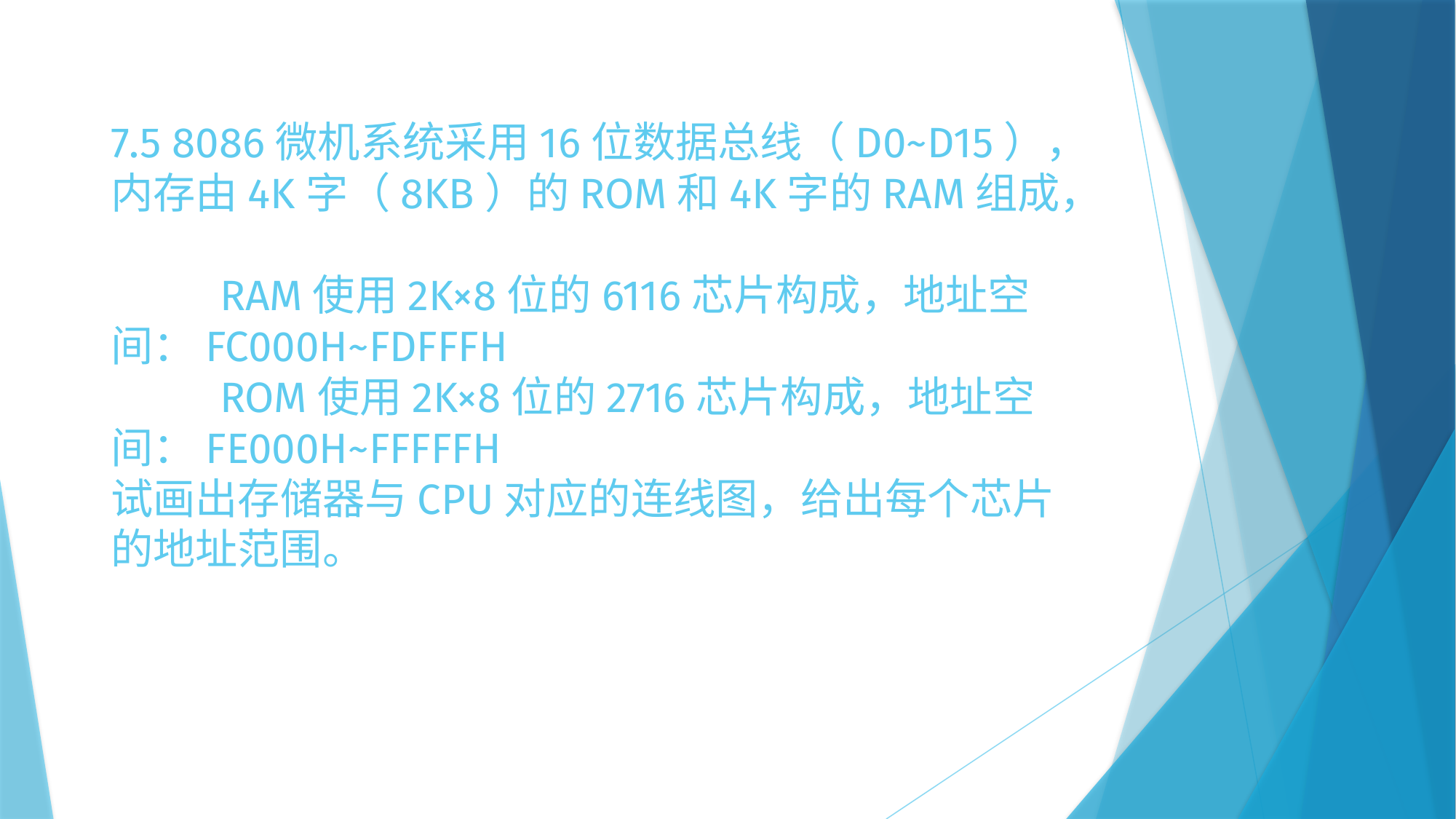

# 7.5 8086微机系统采用16位数据总线（D0~D15），内存由4K字（8KB）的ROM和4K字的RAM组成， RAM使用2K×8位的6116芯片构成，地址空间：FC000H~FDFFFH ROM使用2K×8位的2716芯片构成，地址空间：FE000H~FFFFFH 试画出存储器与CPU对应的连线图，给出每个芯片的地址范围。